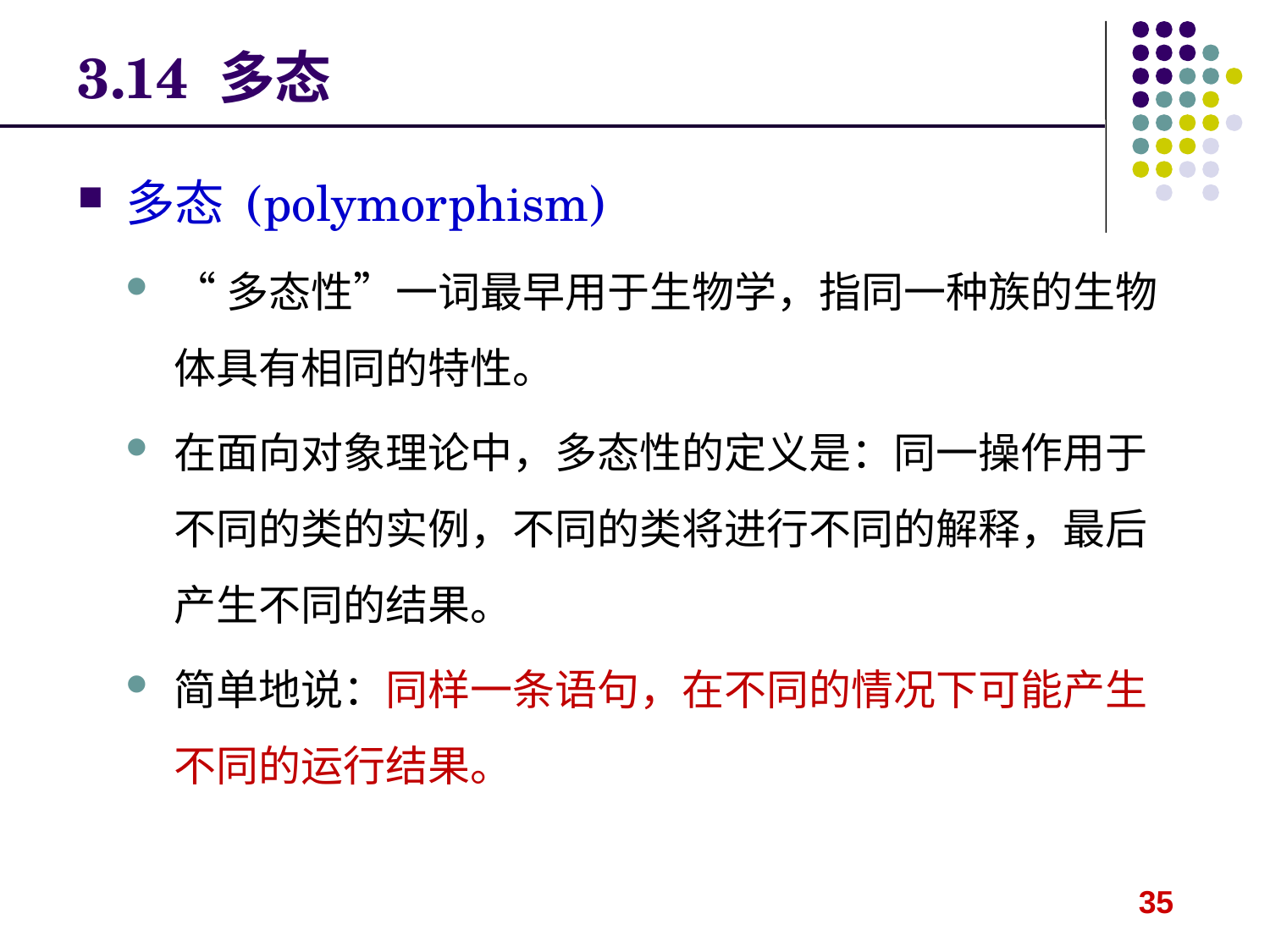

# 3.14 多态
多态 (polymorphism)
“多态性”一词最早用于生物学，指同一种族的生物体具有相同的特性。
在面向对象理论中，多态性的定义是：同一操作用于不同的类的实例，不同的类将进行不同的解释，最后产生不同的结果。
简单地说：同样一条语句，在不同的情况下可能产生不同的运行结果。